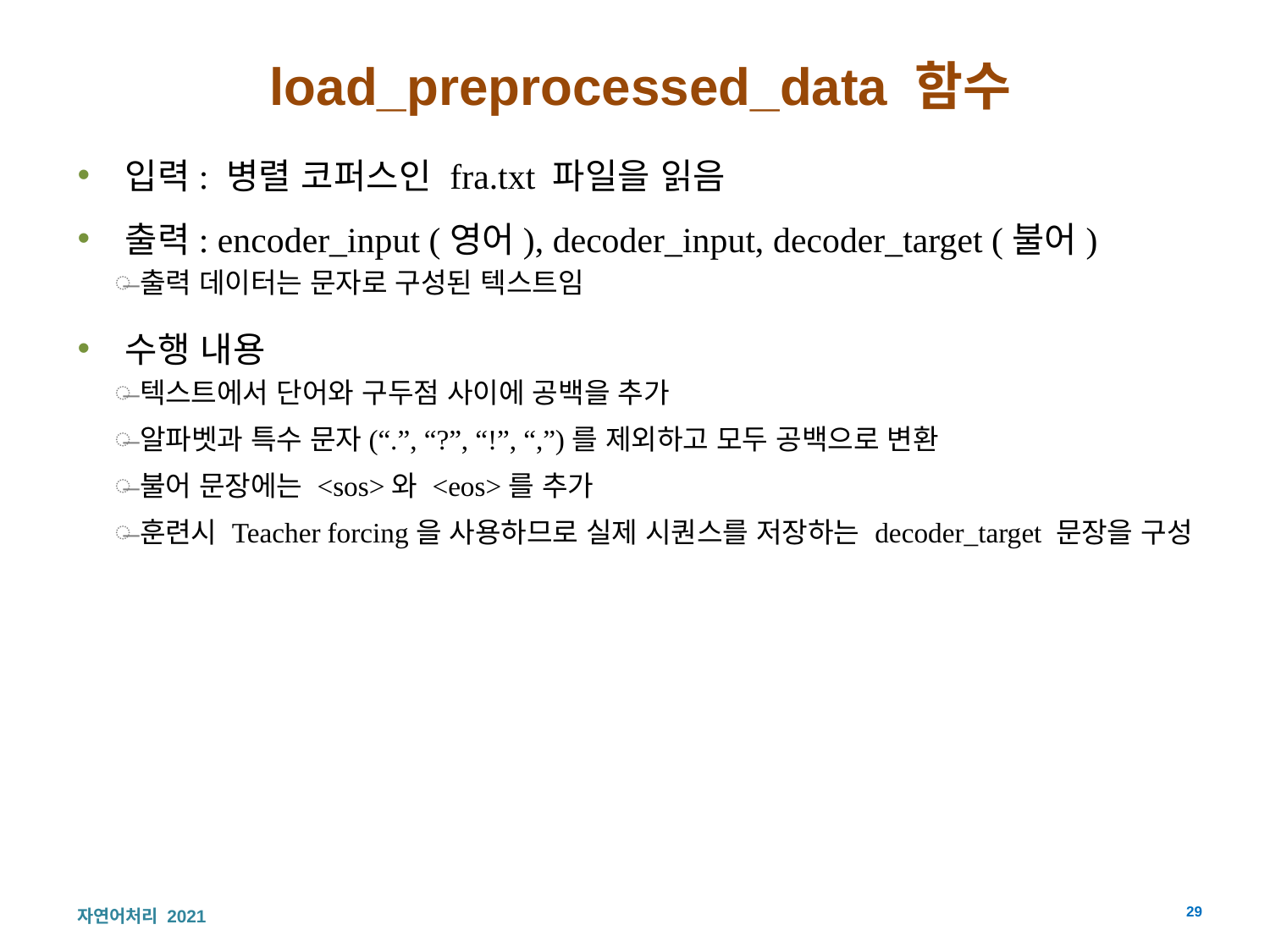

# load_preprocessed_data 함수
입력: 병렬 코퍼스인 fra.txt 파일을 읽음
출력: encoder_input (영어), decoder_input, decoder_target (불어)
출력 데이터는 문자로 구성된 텍스트임
수행 내용
텍스트에서 단어와 구두점 사이에 공백을 추가
알파벳과 특수 문자(“.”, “?”, “!”, “,”)를 제외하고 모두 공백으로 변환
불어 문장에는 <sos>와 <eos>를 추가
훈련시 Teacher forcing을 사용하므로 실제 시퀀스를 저장하는 decoder_target 문장을 구성